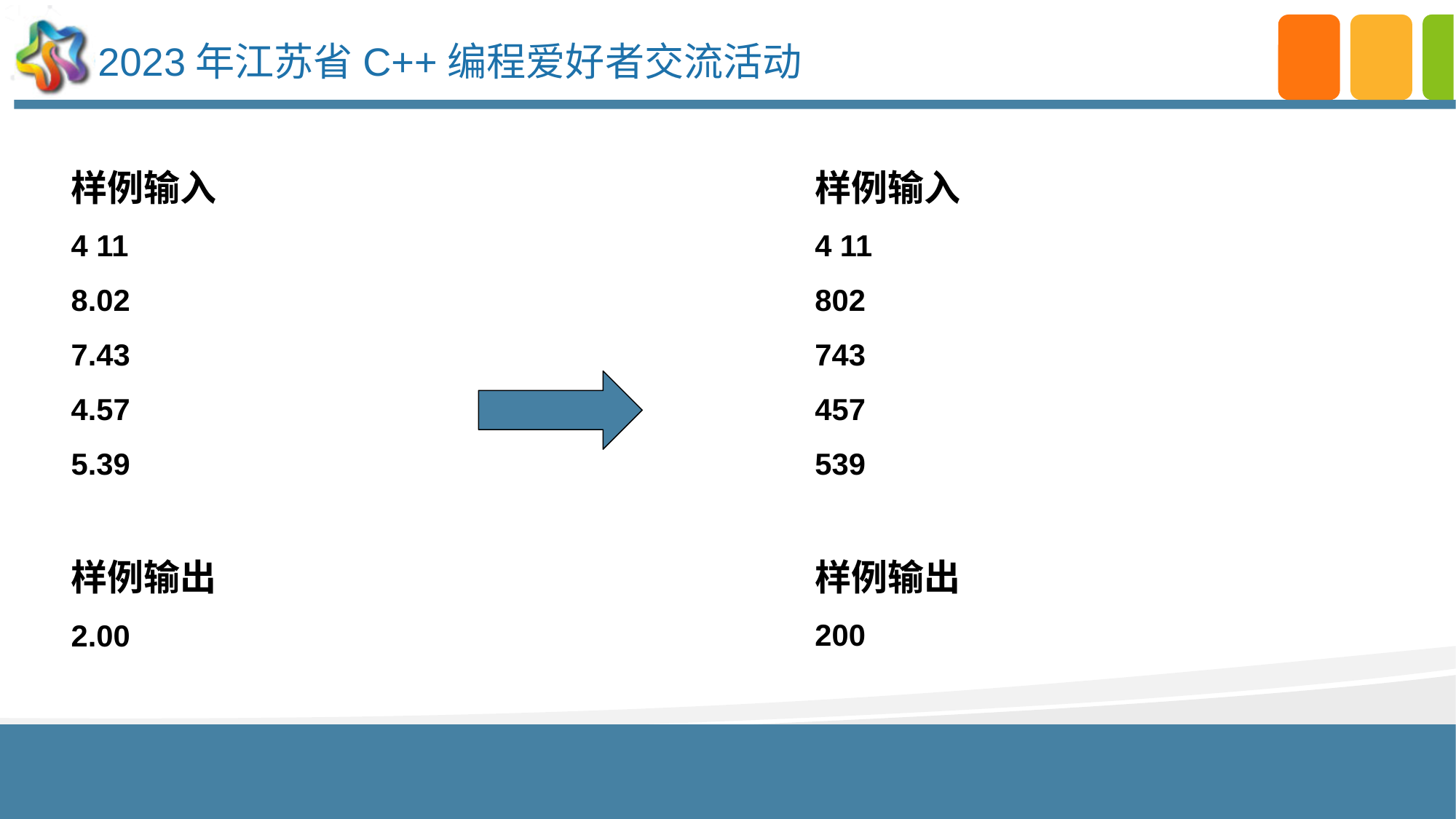

样例输入
4 11
8.02
7.43
4.57
5.39

样例输出
2.00
样例输入
4 11
802
743
457
539

样例输出
200